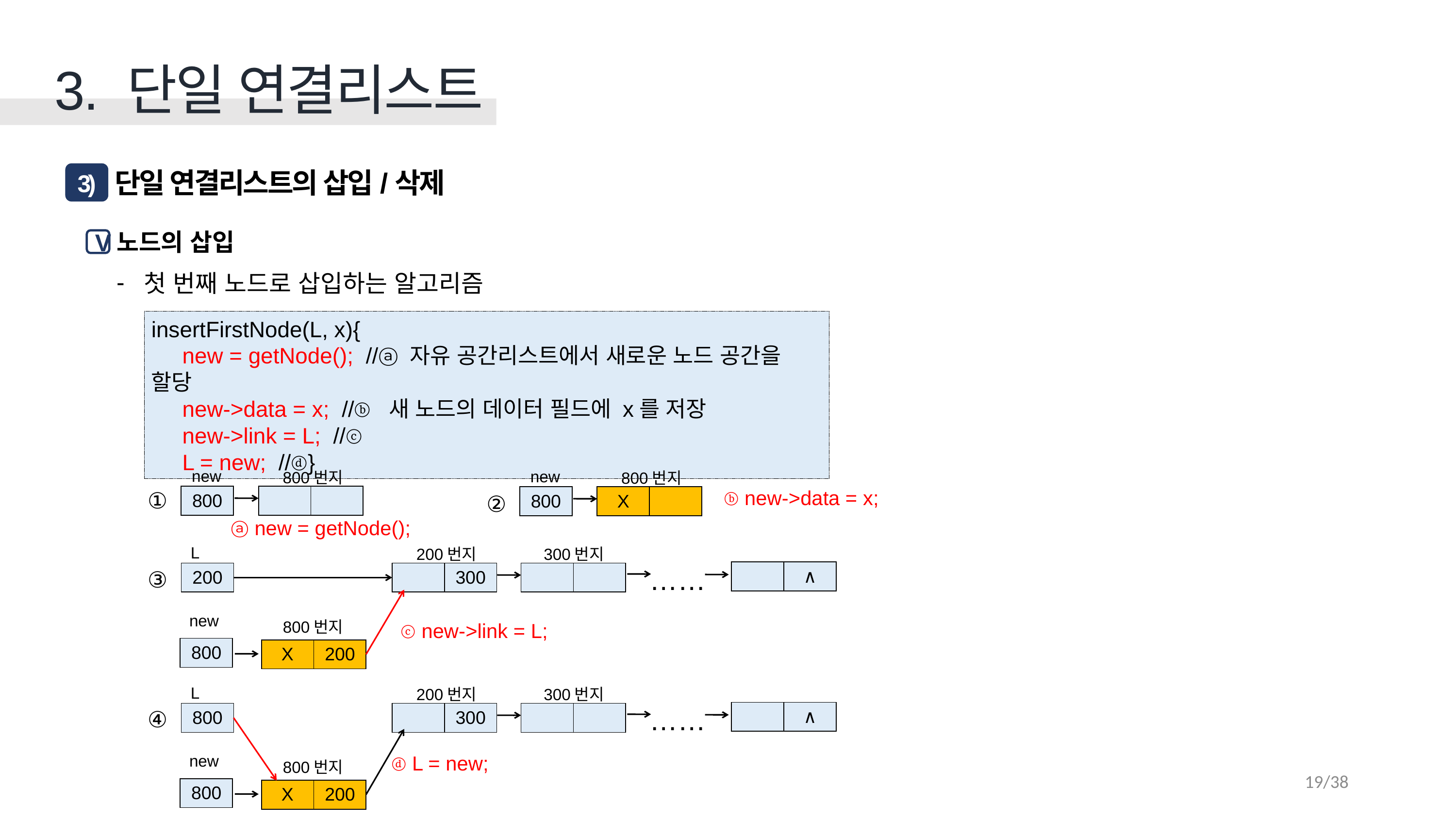

3. 단일 연결리스트

 단일 연결리스트의 삽입/삭제

3)
노드의 삽입

첫 번째 노드로 삽입하는 알고리즘

V
insertFirstNode(L, x){
     new = getNode();  //ⓐ 자유 공간리스트에서 새로운 노드 공간을 할당
     new->data = x;  //ⓑ  새 노드의 데이터 필드에 x를 저장
     new->link = L;  //ⓒ
     L = new;  //ⓓ}
new
new
800번지
800번지
 ⓑ new->data = x;
①
②
| 800 |
| --- |
|  |  |
| --- | --- |
| 800 |
| --- |
| X |  |
| --- | --- |
 ⓐ new = getNode();
L
200번지
300번지
……
③
|  | ∧ |
| --- | --- |
| 200 |
| --- |
|  | 300 |
| --- | --- |
|  |  |
| --- | --- |
new
800번지
ⓒ new->link = L;
| 800 |
| --- |
| X | 200 |
| --- | --- |
L
200번지
300번지
……
④
|  | ∧ |
| --- | --- |
| 800 |
| --- |
|  | 300 |
| --- | --- |
|  |  |
| --- | --- |
new
ⓓ L = new;
800번지
19/38
| 800 |
| --- |
| X | 200 |
| --- | --- |